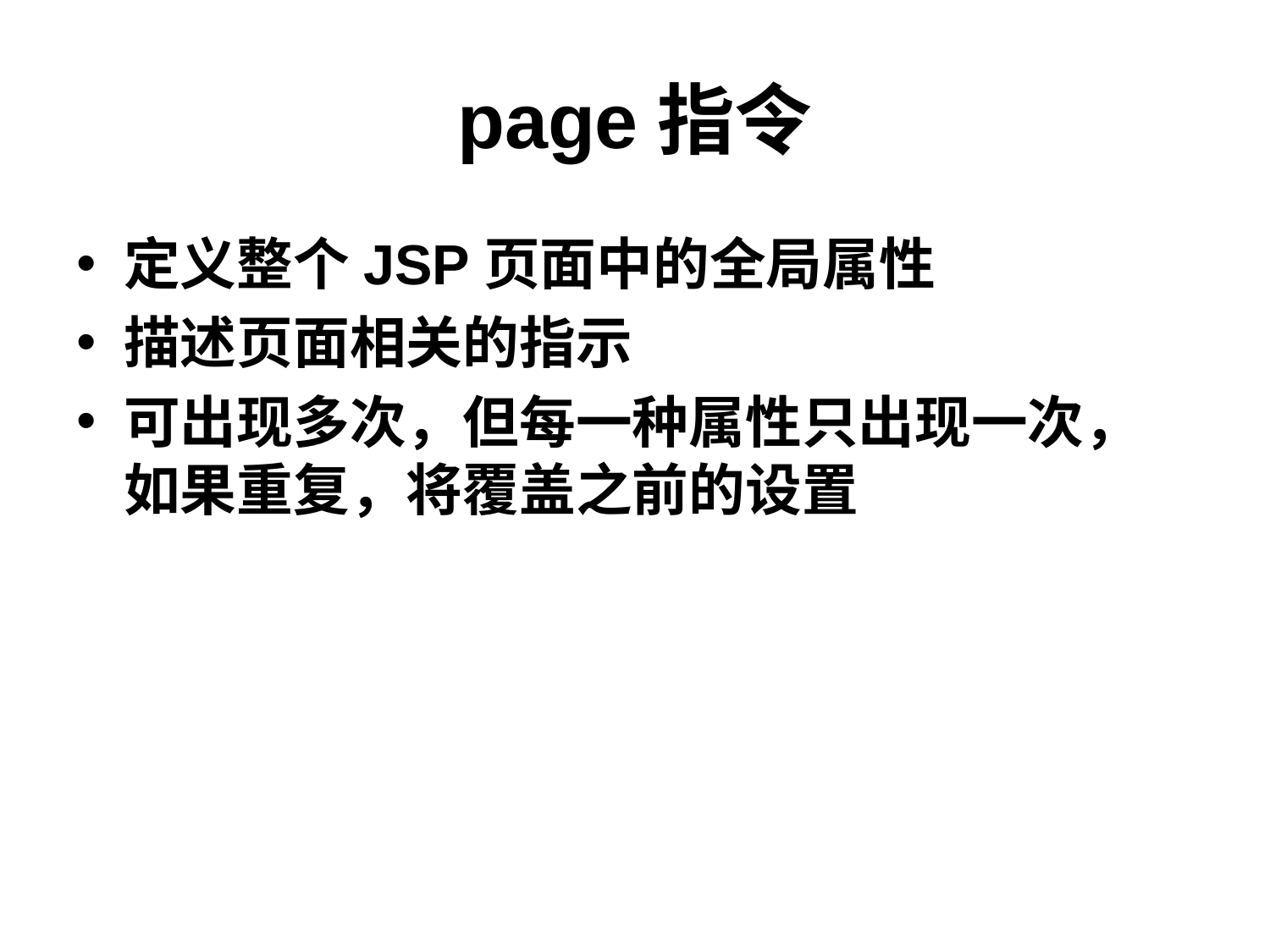

# page指令
定义整个JSP页面中的全局属性
描述页面相关的指示
可出现多次，但每一种属性只出现一次，如果重复，将覆盖之前的设置